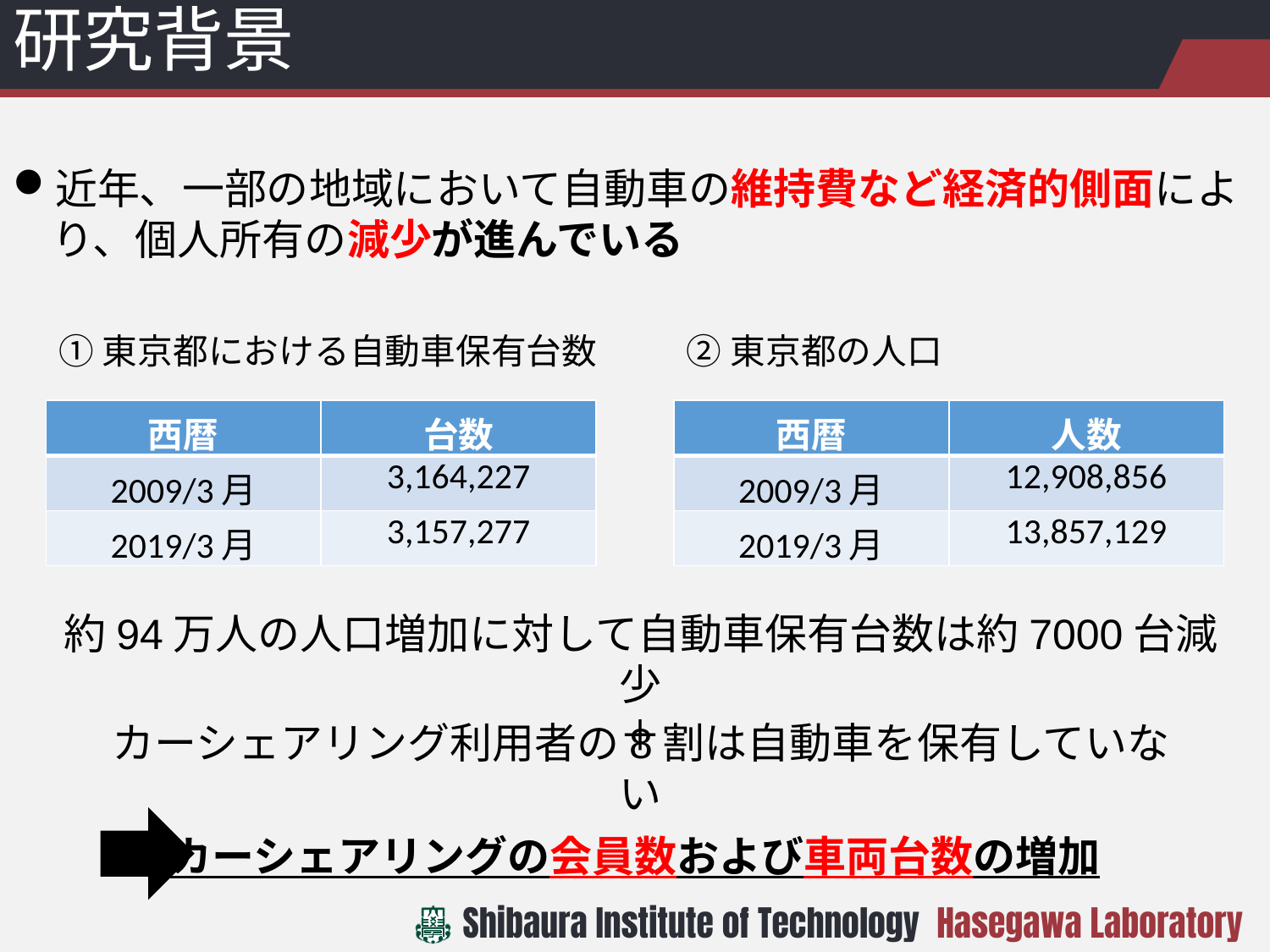

# 研究背景
近年、一部の地域において自動車の維持費など経済的側面により、個人所有の減少が進んでいる
①東京都における自動車保有台数
②東京都の人口
| 西暦 | 台数 |
| --- | --- |
| 2009/3月 | 3,164,227 |
| 2019/3月 | 3,157,277 |
| 西暦 | 人数 |
| --- | --- |
| 2009/3月 | 12,908,856 |
| 2019/3月 | 13,857,129 |
約94万人の人口増加に対して自動車保有台数は約7000台減少
＋
カーシェアリング利用者の8割は自動車を保有していない

カーシェアリングの会員数および車両台数の増加